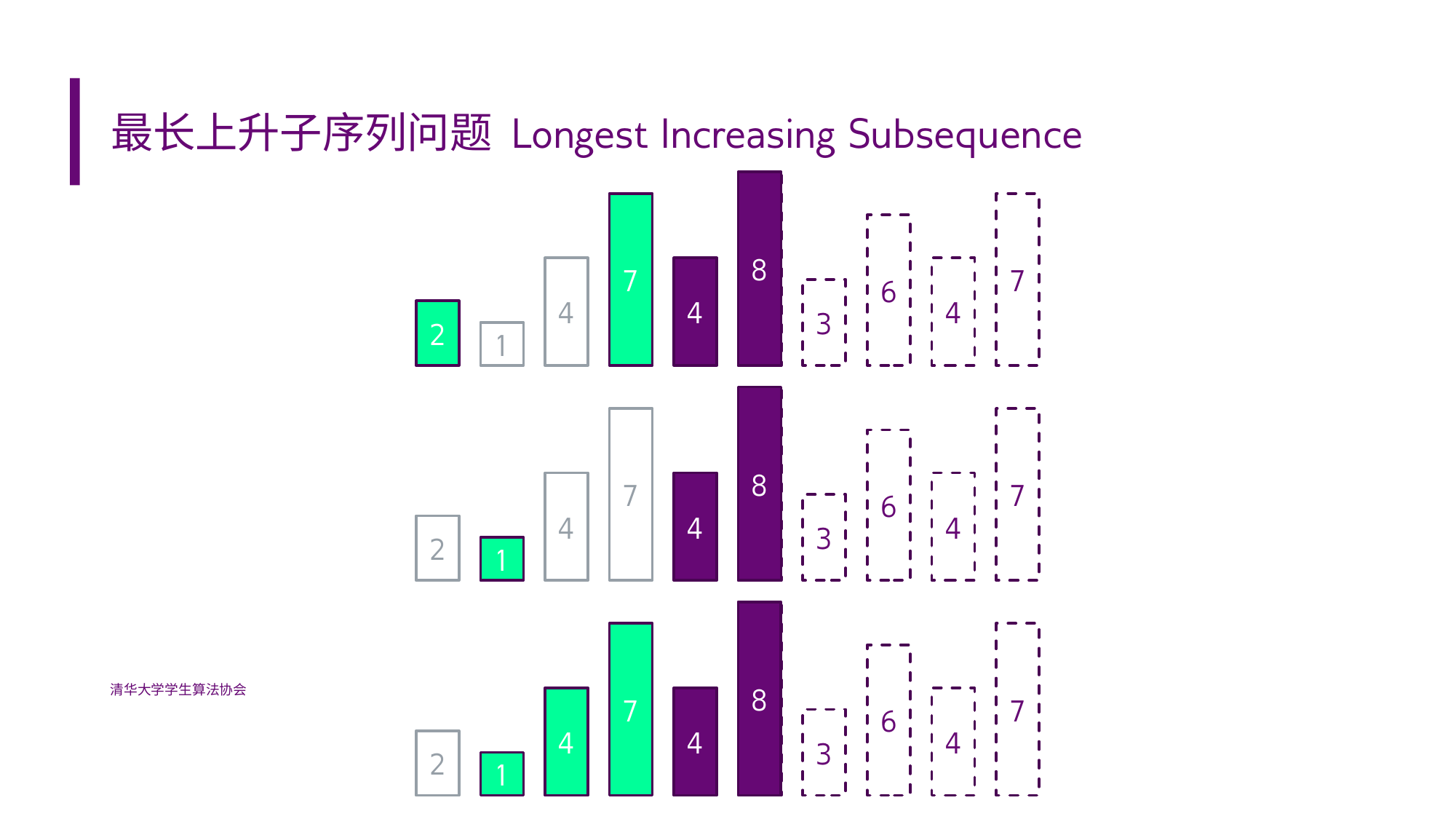

# 最长上升子序列问题 Longest Increasing Subsequence
8
8
7
7
6
4
4
4
3
2
1
8
8
7
7
6
4
4
4
3
2
1
8
8
7
7
6
清华大学学生算法协会
4
4
4
3
2
1